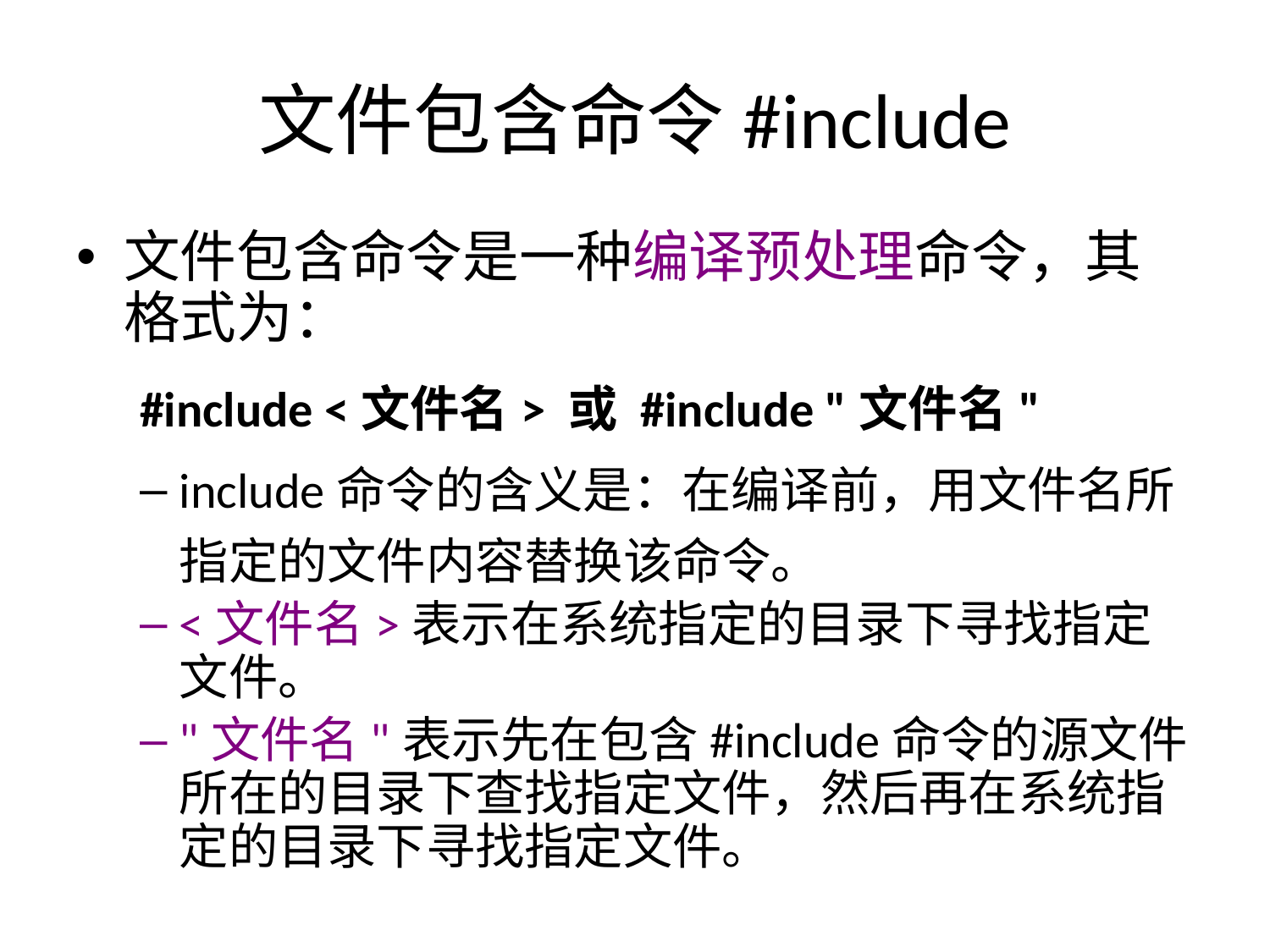

# 文件包含命令#include
文件包含命令是一种编译预处理命令，其格式为：
#include <文件名> 或 #include "文件名"
include命令的含义是：在编译前，用文件名所指定的文件内容替换该命令。
<文件名>表示在系统指定的目录下寻找指定文件。
"文件名"表示先在包含#include命令的源文件所在的目录下查找指定文件，然后再在系统指定的目录下寻找指定文件。